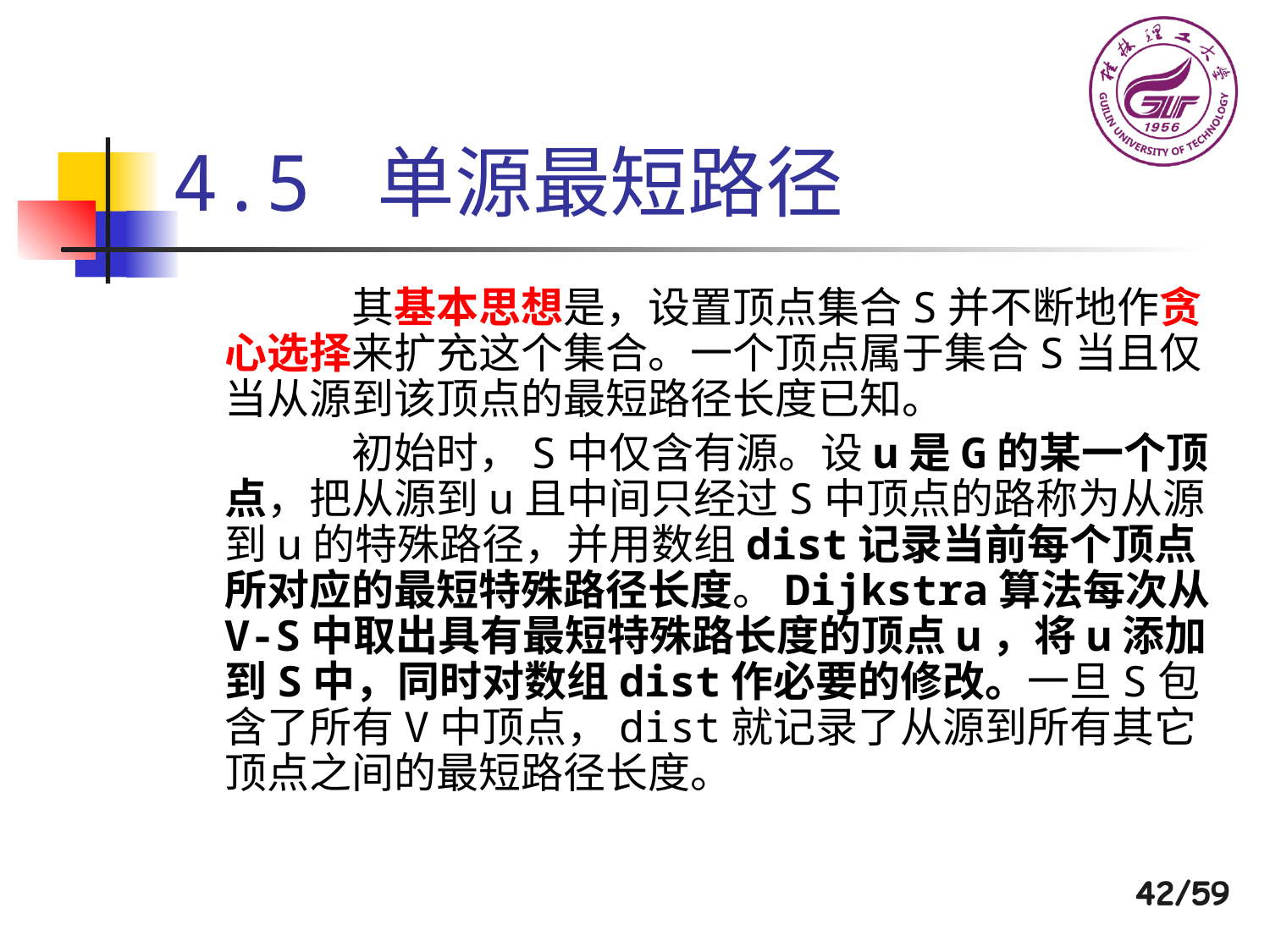

# 4.5 单源最短路径
		其基本思想是，设置顶点集合S并不断地作贪心选择来扩充这个集合。一个顶点属于集合S当且仅当从源到该顶点的最短路径长度已知。
		初始时，S中仅含有源。设u是G的某一个顶点，把从源到u且中间只经过S中顶点的路称为从源到u的特殊路径，并用数组dist记录当前每个顶点所对应的最短特殊路径长度。Dijkstra算法每次从V-S中取出具有最短特殊路长度的顶点u，将u添加到S中，同时对数组dist作必要的修改。一旦S包含了所有V中顶点，dist就记录了从源到所有其它顶点之间的最短路径长度。
42/59